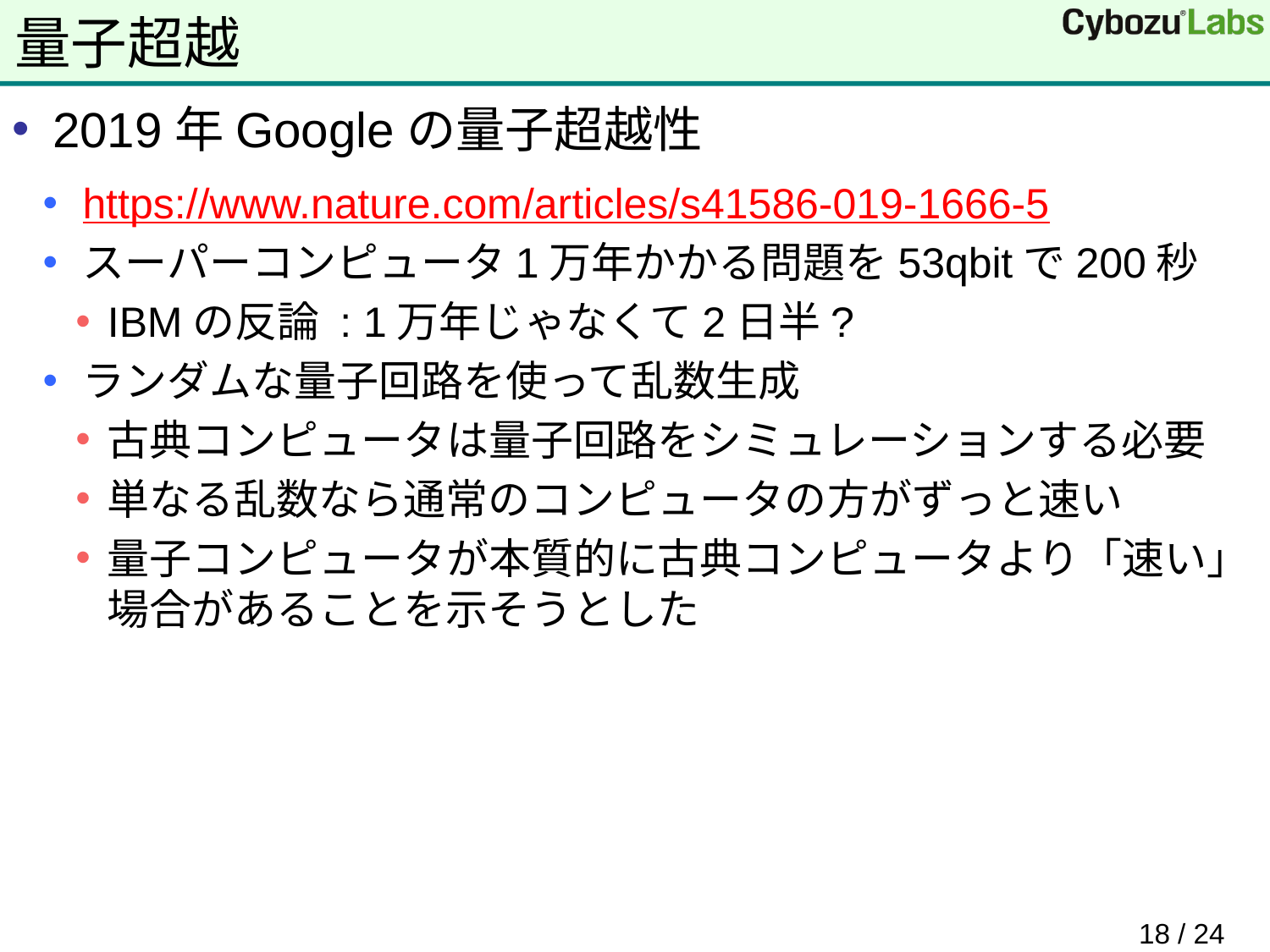

# 量子超越
2019年Googleの量子超越性
https://www.nature.com/articles/s41586-019-1666-5
スーパーコンピュータ1万年かかる問題を53qbitで200秒
IBMの反論 : 1万年じゃなくて2日半?
ランダムな量子回路を使って乱数生成
古典コンピュータは量子回路をシミュレーションする必要
単なる乱数なら通常のコンピュータの方がずっと速い
量子コンピュータが本質的に古典コンピュータより「速い」
場合があることを示そうとした
    18 / 24